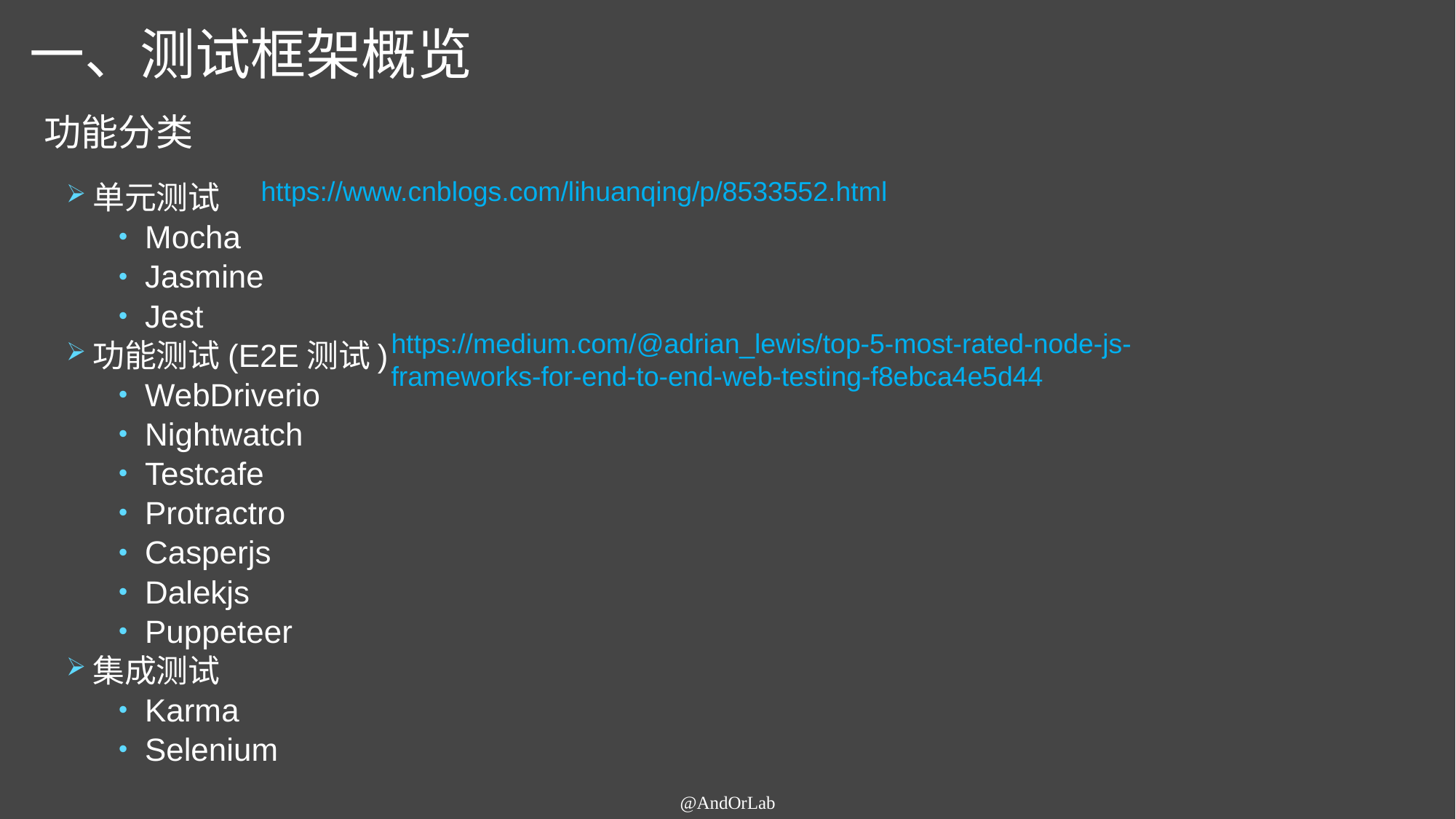

# 一、测试框架概览
功能分类
https://www.cnblogs.com/lihuanqing/p/8533552.html
单元测试
Mocha
Jasmine
Jest
功能测试(E2E测试)
WebDriverio
Nightwatch
Testcafe
Protractro
Casperjs
Dalekjs
Puppeteer
集成测试
Karma
Selenium

https://medium.com/@adrian_lewis/top-5-most-rated-node-js-
frameworks-for-end-to-end-web-testing-f8ebca4e5d44
@AndOrLab